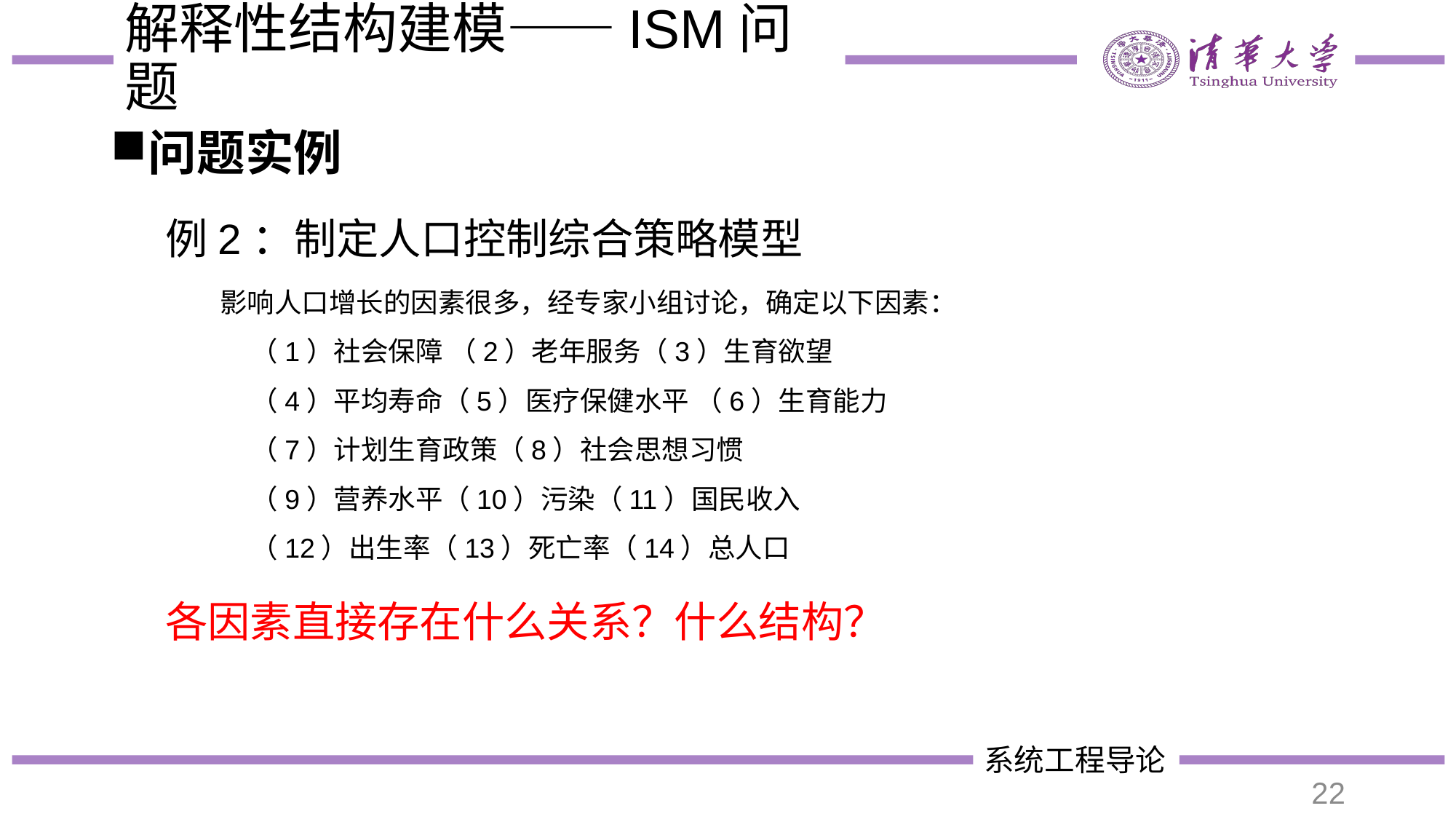

# 解释性结构建模——ISM问题
问题实例
例2：制定人口控制综合策略模型
影响人口增长的因素很多，经专家小组讨论，确定以下因素：
     （1）社会保障 （2）老年服务（3）生育欲望
     （4）平均寿命（5）医疗保健水平 （6）生育能力
     （7）计划生育政策（8）社会思想习惯
     （9）营养水平（10）污染（11）国民收入
     （12）出生率（13）死亡率（14）总人口
各因素直接存在什么关系？什么结构？

22